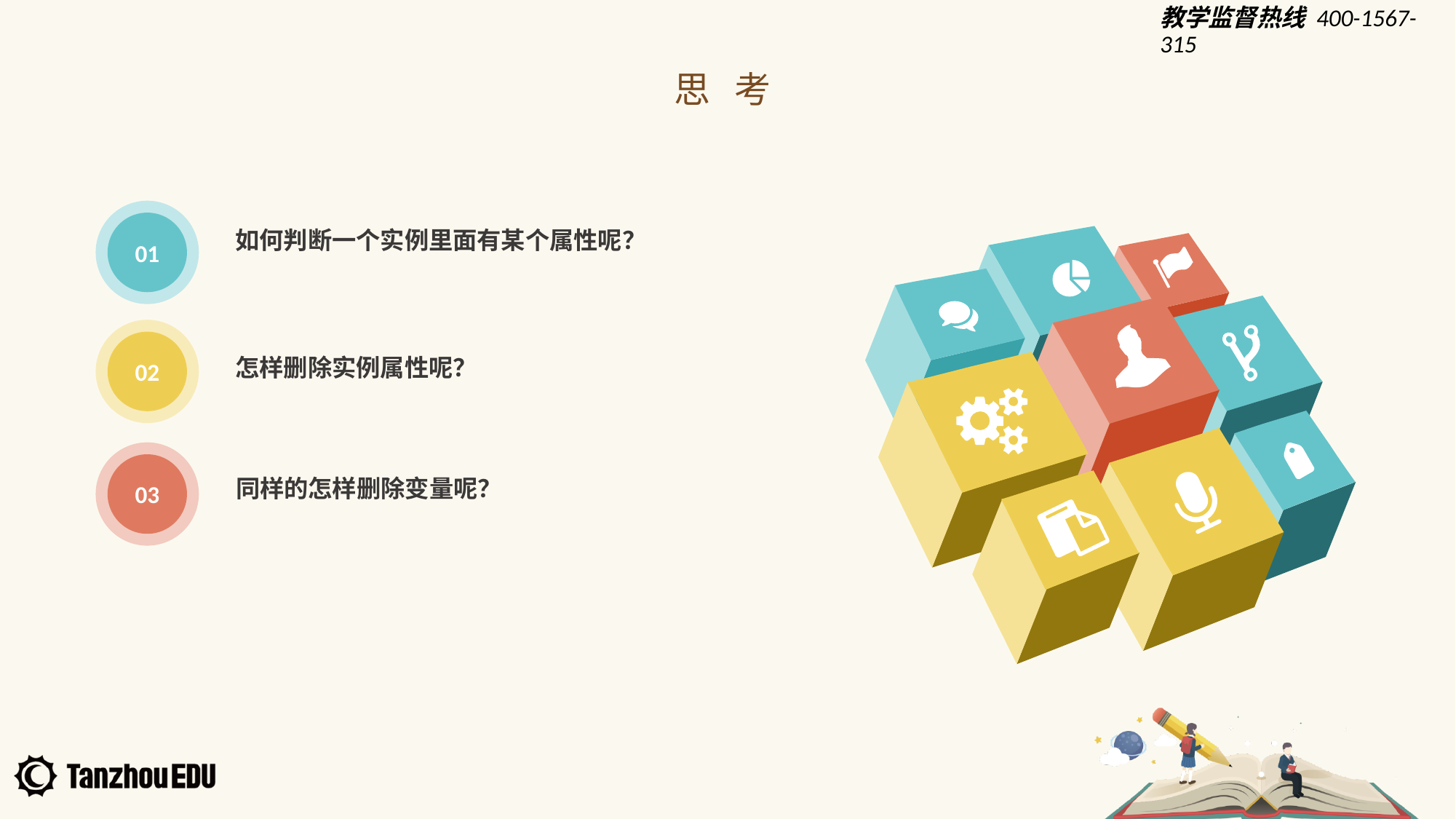

思   考

01
如何判断一个实例里面有某个属性呢？

02

怎样删除实例属性呢？

03

同样的怎样删除变量呢？